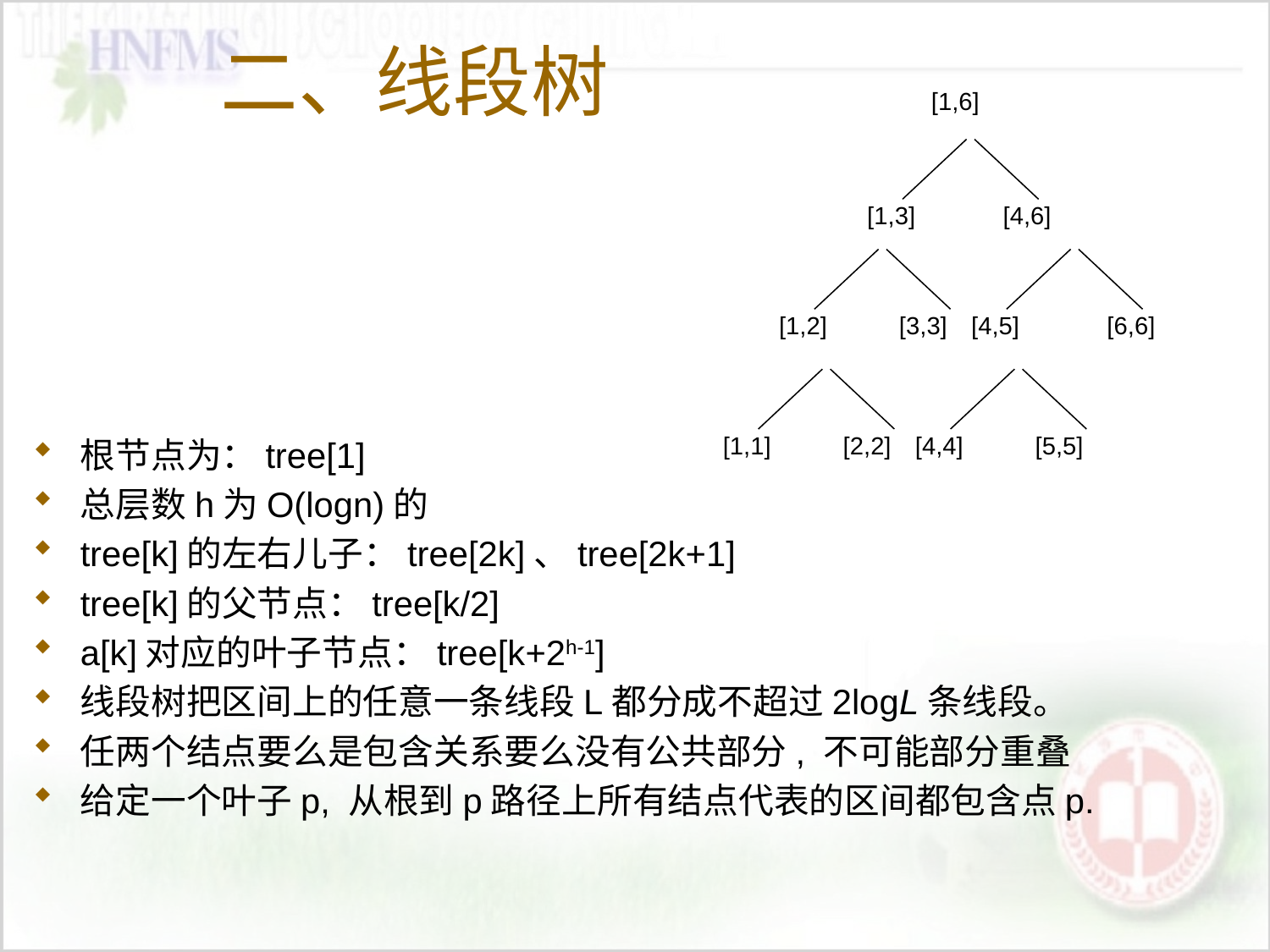

# 二、线段树
[1,6]

[1,3]
[4,6]

[1,2]
[3,3]
[4,5]
[6,6]

[1,1]
[2,2]
[4,4]
[5,5]
根节点为：tree[1]
总层数h为O(logn)的
tree[k]的左右儿子：tree[2k]、tree[2k+1]
tree[k]的父节点：tree[k/2]
a[k]对应的叶子节点：tree[k+2h-1]
线段树把区间上的任意一条线段L都分成不超过2logL条线段。
任两个结点要么是包含关系要么没有公共部分, 不可能部分重叠
给定一个叶子p, 从根到p路径上所有结点代表的区间都包含点p.